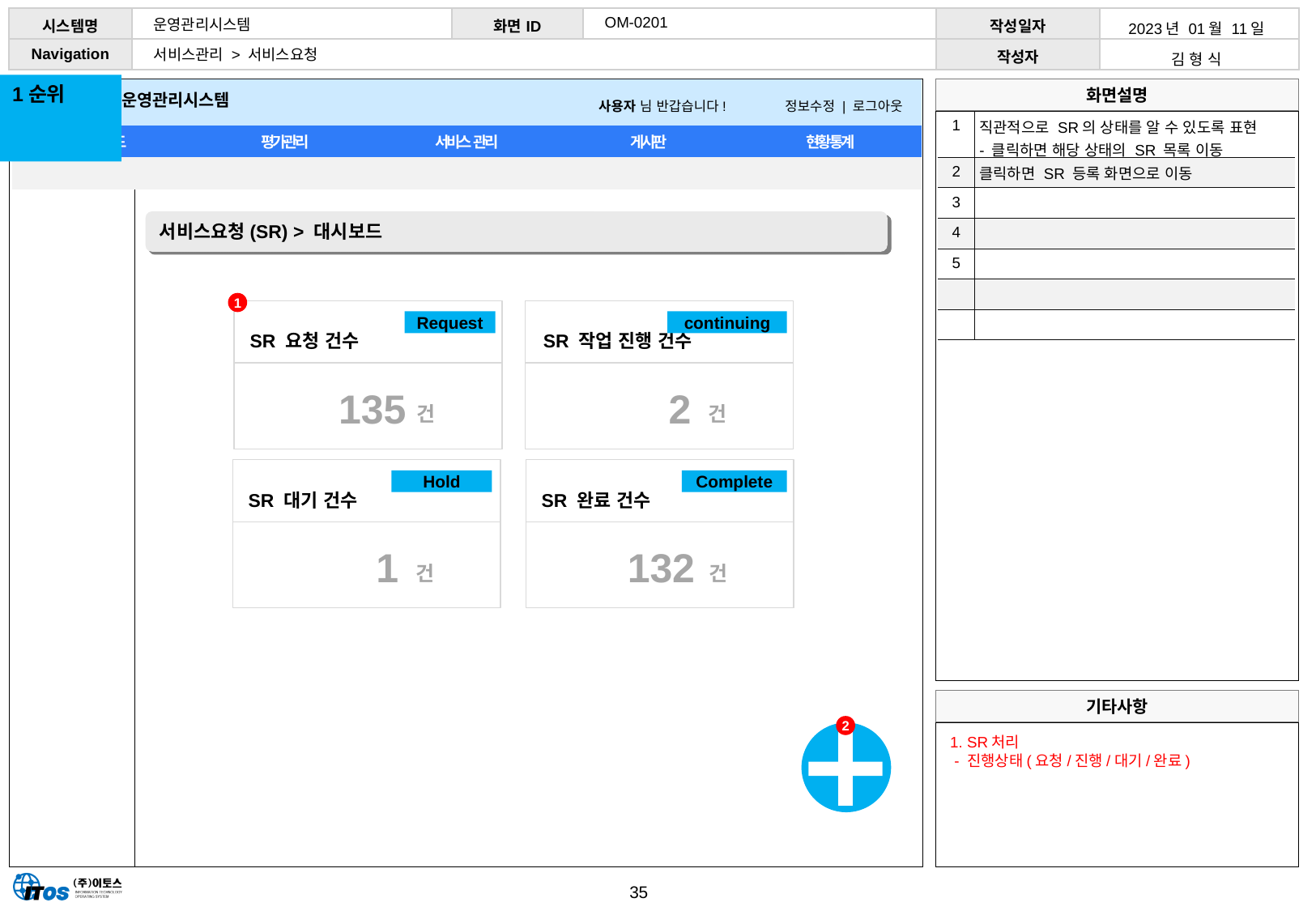

OM-0201
운영관리시스템
| 2023년 01월 11일 |
| --- |
| 김 형 식 |
서비스관리 > 서비스요청
1순위
| 1 | 직관적으로 SR의 상태를 알 수 있도록 표현 - 클릭하면 해당 상태의 SR 목록 이동 |
| --- | --- |
| 2 | 클릭하면 SR 등록 화면으로 이동 |
| 3 |  |
| 4 |  |
| 5 |  |
|  |  |
|  |  |
서비스요청(SR) > 대시보드
1

Request
continuing
SR 요청 건수
SR 작업 진행 건수
135
2
건
건

Hold
Complete
SR 대기 건수
SR 완료 건수
1
132
건
건
2

1. SR처리
 - 진행상태(요청/진행/대기/완료)